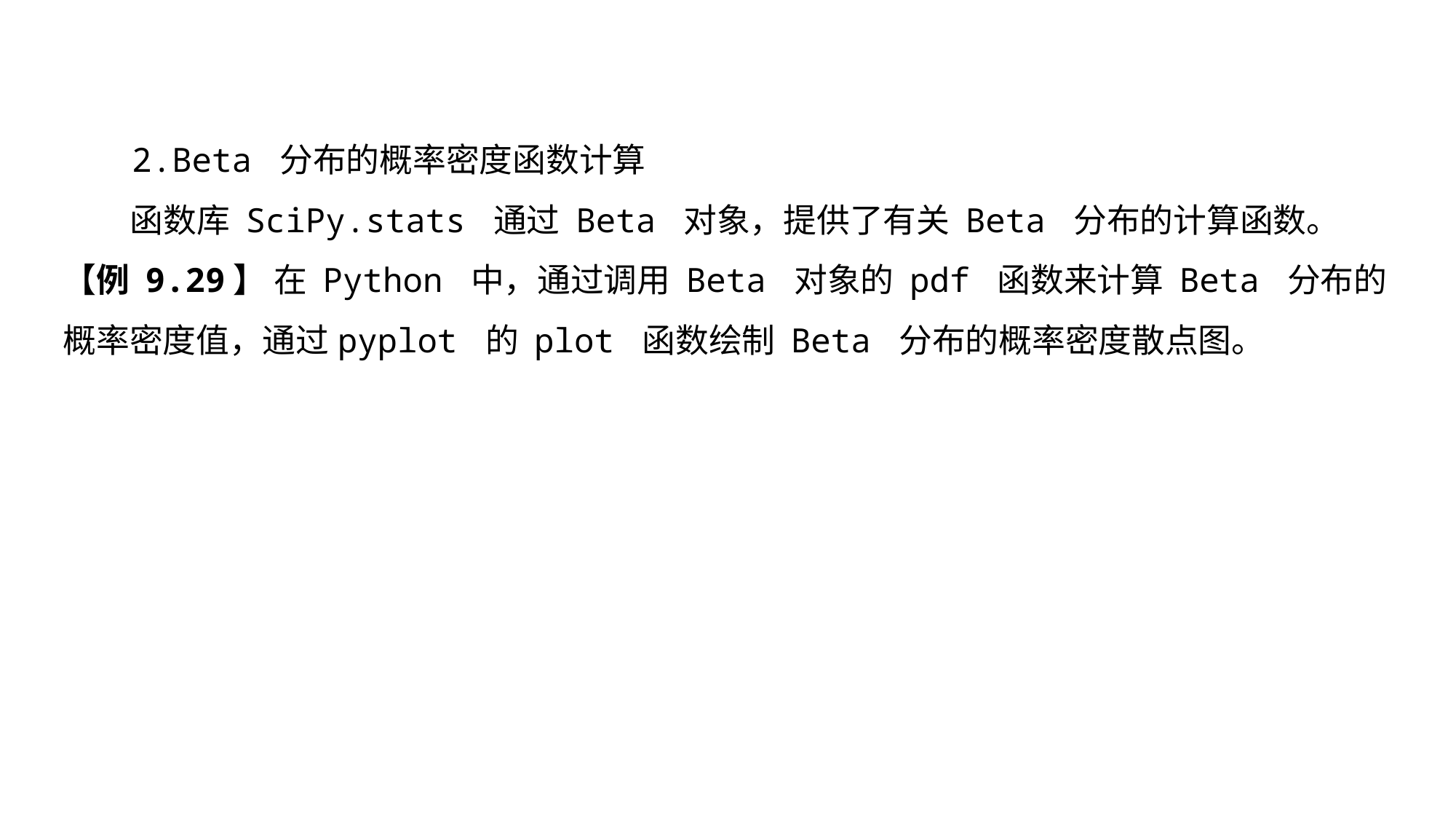

# 2.Beta 分布的概率密度函数计算 函数库 SciPy.stats 通过 Beta 对象，提供了有关 Beta 分布的计算函数。 【例 9.29】 在 Python 中，通过调用 Beta 对象的 pdf 函数来计算 Beta 分布的概率密度值，通过pyplot 的 plot 函数绘制 Beta 分布的概率密度散点图。